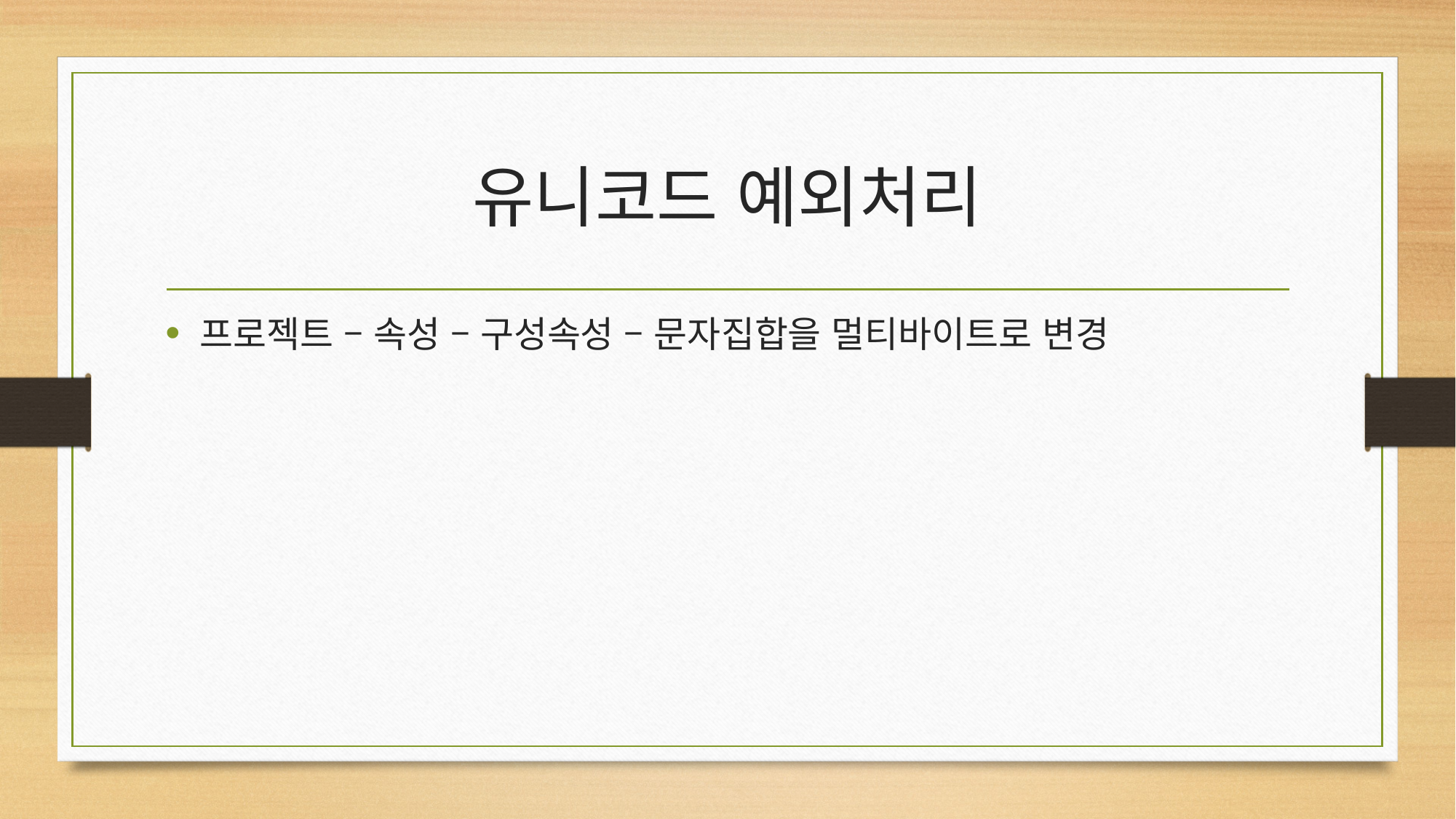

# 유니코드 예외처리
프로젝트 – 속성 – 구성속성 – 문자집합을 멀티바이트로 변경